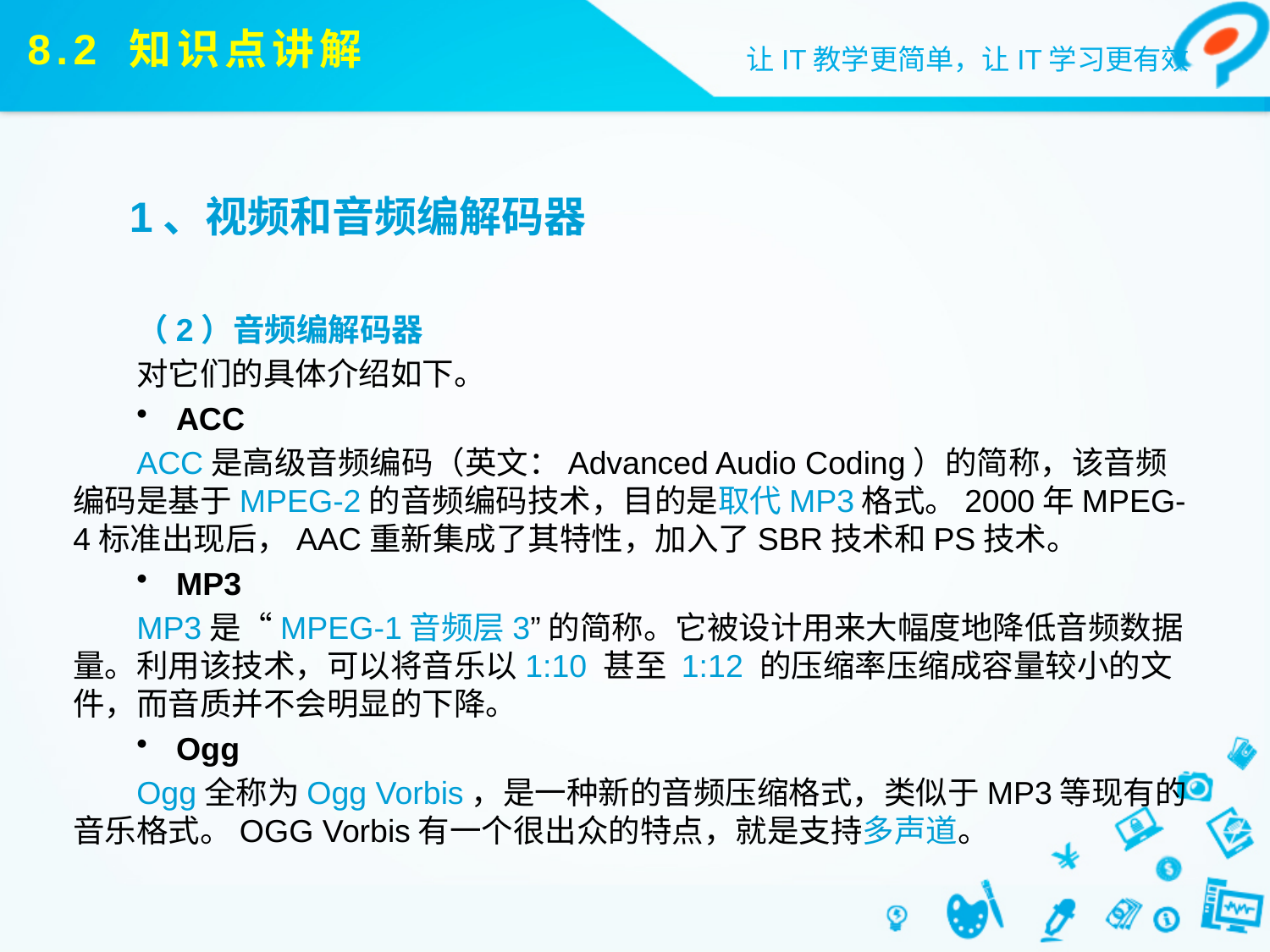

# 8.2 知识点讲解
1、视频和音频编解码器
（2）音频编解码器
对它们的具体介绍如下。
ACC
ACC是高级音频编码（英文：Advanced Audio Coding）的简称，该音频编码是基于MPEG-2的音频编码技术，目的是取代MP3格式。2000年MPEG-4标准出现后，AAC重新集成了其特性，加入了SBR技术和PS技术。
MP3
MP3是“MPEG-1音频层3”的简称。它被设计用来大幅度地降低音频数据量。利用该技术，可以将音乐以1:10 甚至 1:12 的压缩率压缩成容量较小的文件，而音质并不会明显的下降。
Ogg
Ogg全称为Ogg Vorbis，是一种新的音频压缩格式，类似于MP3等现有的音乐格式。OGG Vorbis有一个很出众的特点，就是支持多声道。